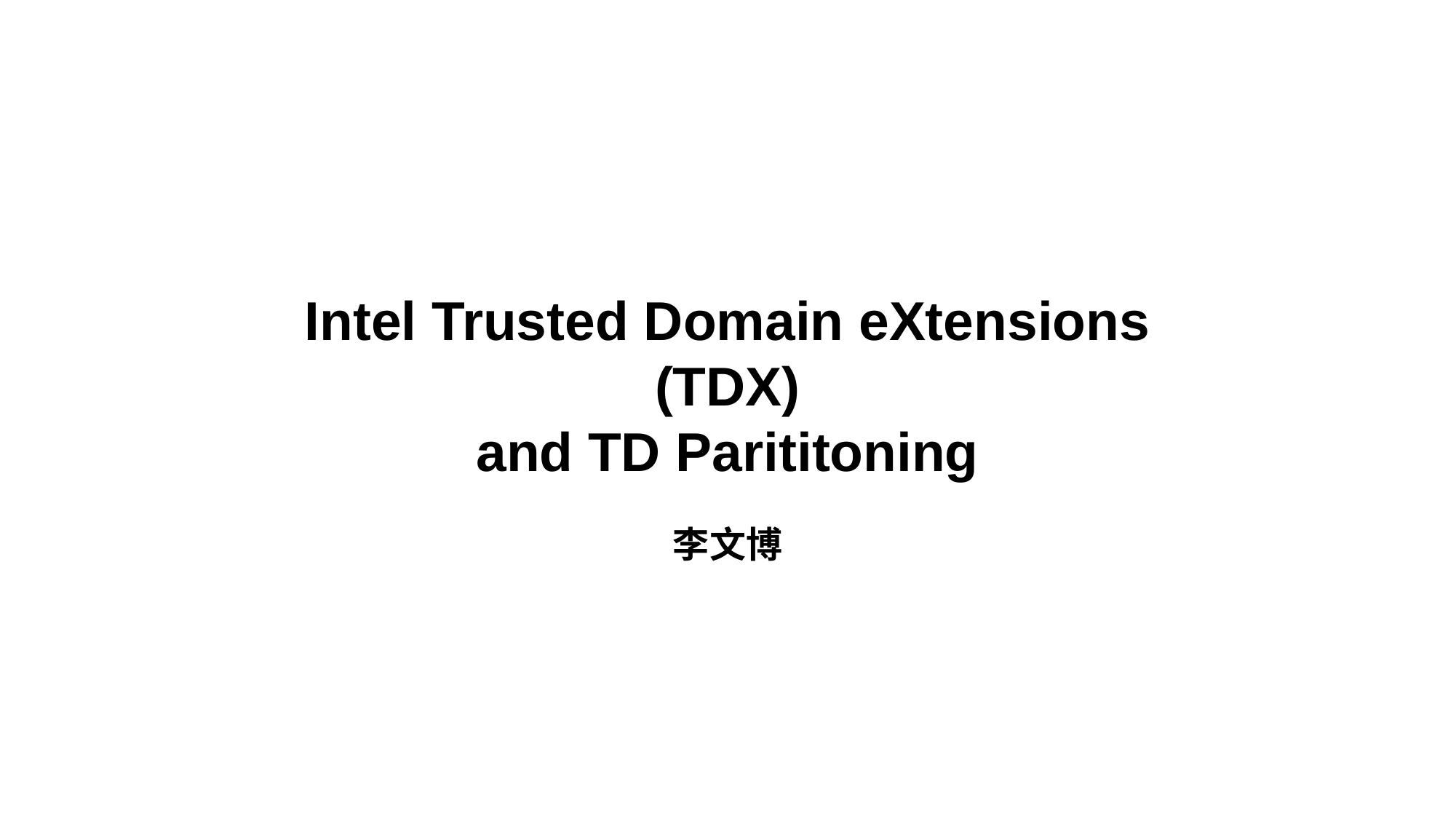

Intel Trusted Domain eXtensions (TDX)
and TD Parititoning
李文博